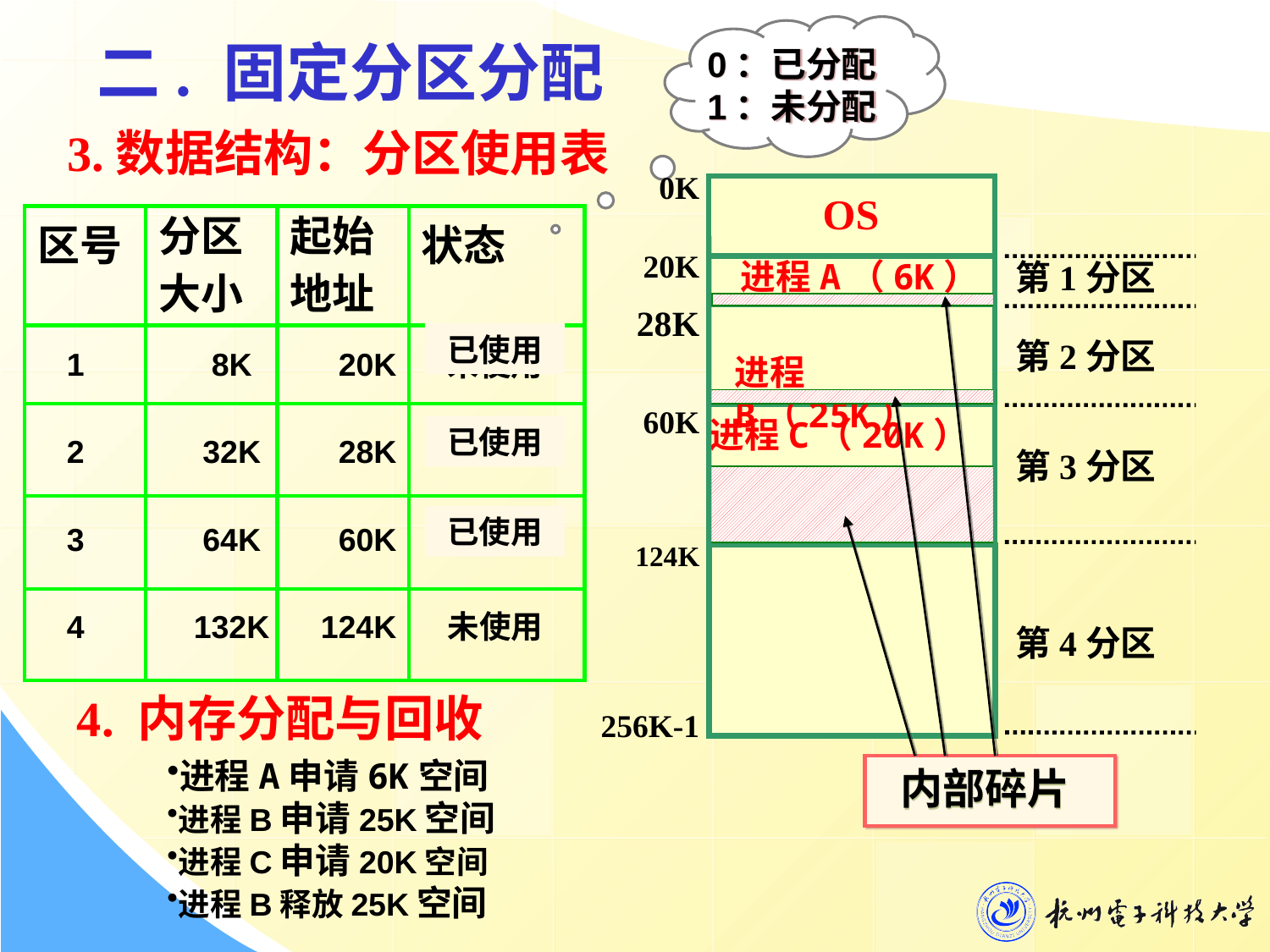

0：已分配
1：未分配
二. 固定分区分配
3.数据结构：分区使用表
0K
20K
28K
60K
124K
256K-1

第1分区

第2分区

第3分区

第4分区
OS
| 区号 | 分区 大小 | 起始 地址 | 状态 |
| --- | --- | --- | --- |
|  |  |  |  |
|  |  |  |  |
|  |  |  |  |
|  |  |  |  |

 进程A（6K）

1	  8K	  20K	未使用
2	 32K	  28K	未使用
3	 64K	  60K	未使用
4	132K	124K	未使用

已使用
进程B（25K）

进程C（20K）

已使用
已使用

4. 内存分配与回收
进程A申请6K空间
进程B申请25K空间
进程C申请20K空间
进程B释放25K空间
内部碎片